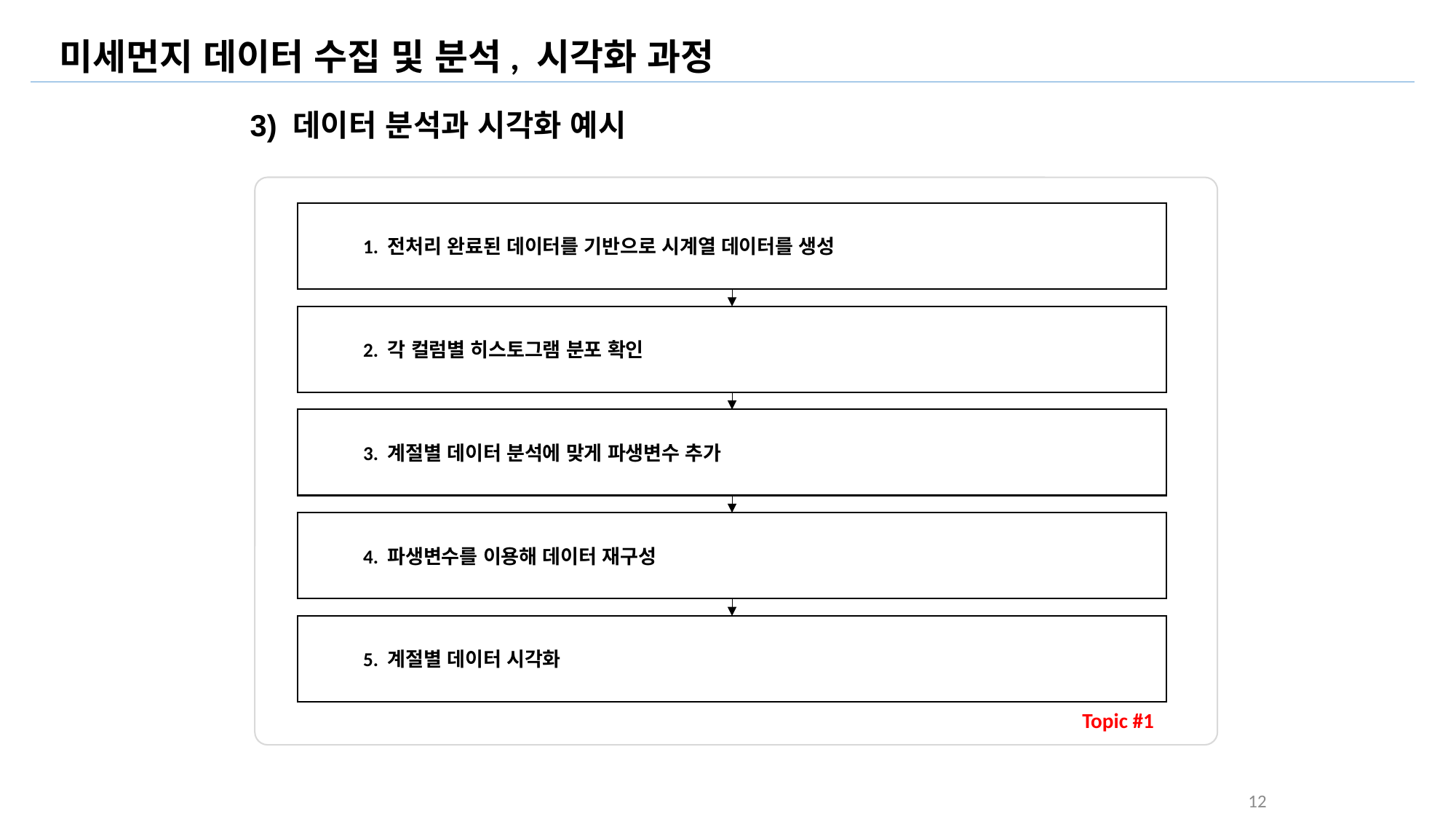

미세먼지 데이터 수집 및 분석, 시각화 과정
3) 데이터 분석과 시각화 예시

1. 전처리 완료된 데이터를 기반으로 시계열 데이터를 생성
2. 각 컬럼별 히스토그램 분포 확인
3. 계절별 데이터 분석에 맞게 파생변수 추가
4. 파생변수를 이용해 데이터 재구성
5. 계절별 데이터 시각화
Topic #1
12